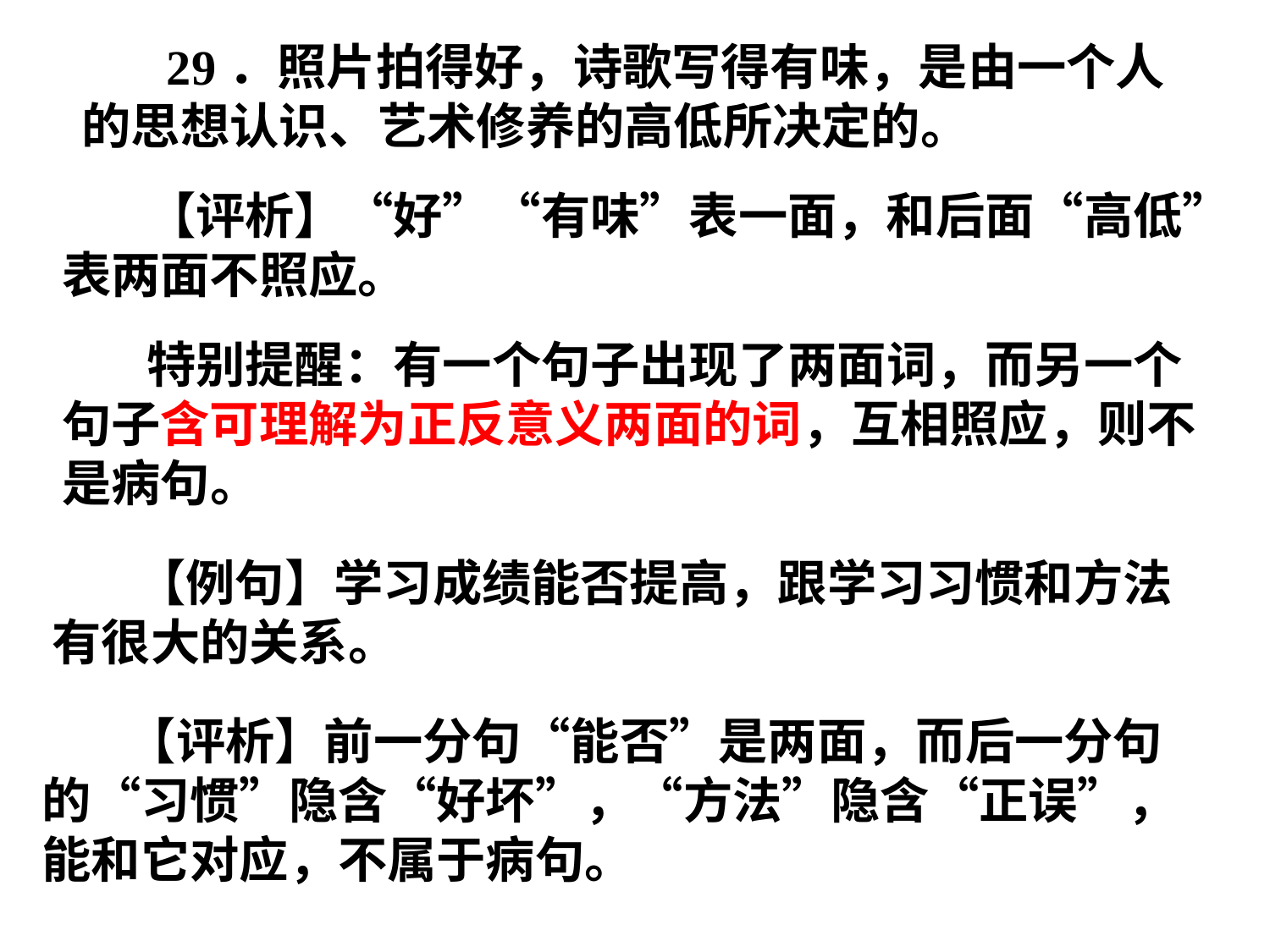

29．照片拍得好，诗歌写得有味，是由一个人的思想认识、艺术修养的高低所决定的。
【评析】“好”“有味”表一面，和后面“高低”表两面不照应。
特别提醒：有一个句子出现了两面词，而另一个句子含可理解为正反意义两面的词，互相照应，则不是病句。
【例句】学习成绩能否提高，跟学习习惯和方法有很大的关系。
【评析】前一分句“能否”是两面，而后一分句的“习惯”隐含“好坏”，“方法”隐含“正误”，能和它对应，不属于病句。